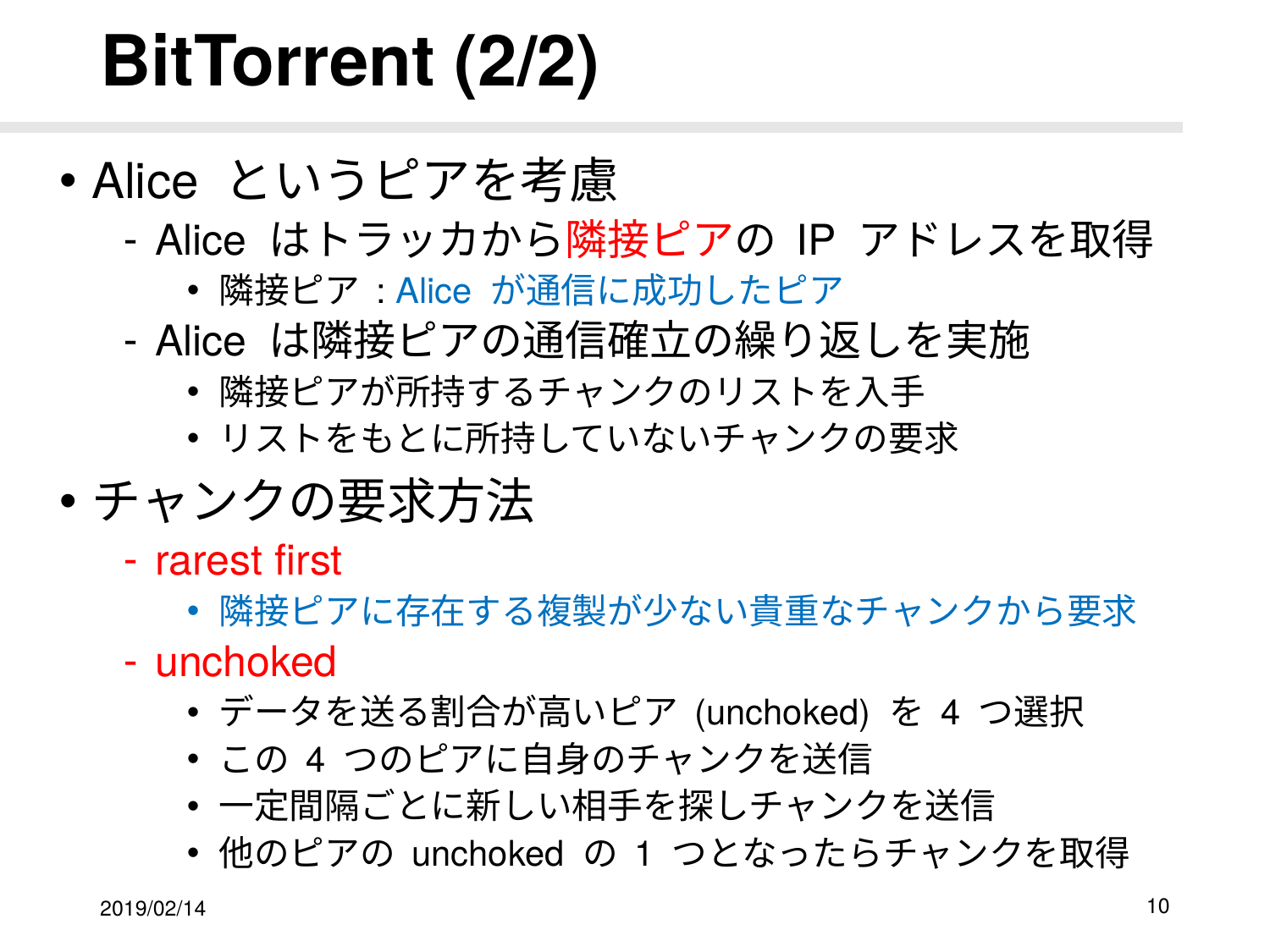

# BitTorrent (2/2)
Alice というピアを考慮
Alice はトラッカから隣接ピアの IP アドレスを取得
隣接ピア : Alice が通信に成功したピア
Alice は隣接ピアの通信確立の繰り返しを実施
隣接ピアが所持するチャンクのリストを入手
リストをもとに所持していないチャンクの要求
チャンクの要求方法
rarest first
隣接ピアに存在する複製が少ない貴重なチャンクから要求
unchoked
データを送る割合が高いピア (unchoked) を 4 つ選択
この 4 つのピアに自身のチャンクを送信
一定間隔ごとに新しい相手を探しチャンクを送信
他のピアの unchoked の 1 つとなったらチャンクを取得

2019/02/14
10